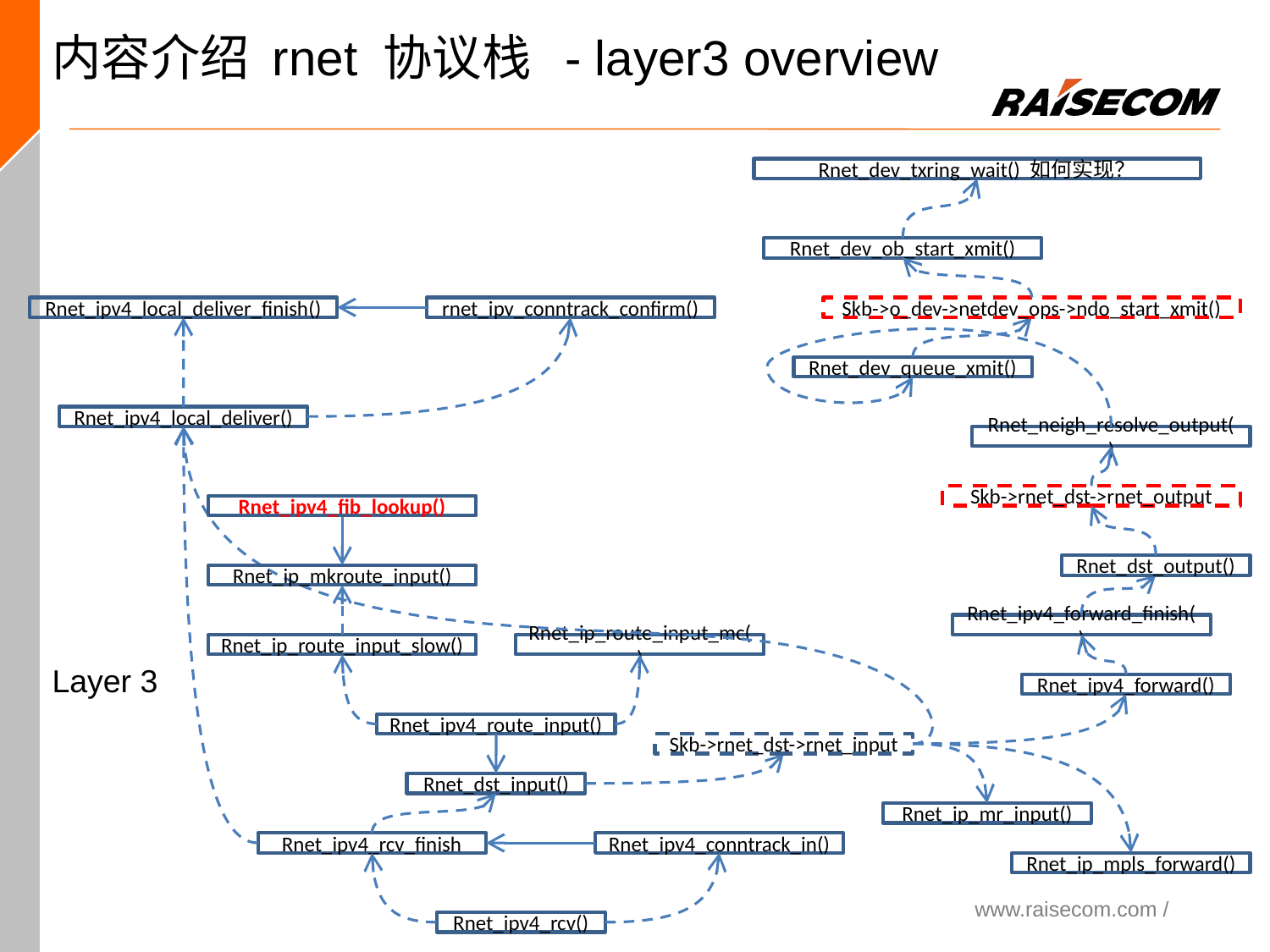

内容介绍 rnet 协议栈  - layer3 overview
Rnet_dev_txring_wait() 如何实现？
Rnet_dev_ob_start_xmit()
Skb->o_dev->netdev_ops->ndo_start_xmit()
Rnet_ipv4_local_deliver_finish()
rnet_ipv_conntrack_confirm()
Rnet_dev_queue_xmit()
Rnet_ipv4_local_deliver()
Rnet_neigh_resolve_output()
Skb->rnet_dst->rnet_output
Rnet_ipv4_fib_lookup()
Rnet_dst_output()
Rnet_ip_mkroute_input()
Rnet_ipv4_forward_finish()
Rnet_ip_route_input_slow()
Rnet_ip_route_input_mc()
Layer 3
Rnet_ipv4_forward()
Rnet_ipv4_route_input()
Skb->rnet_dst->rnet_input
Rnet_dst_input()
Rnet_ip_mr_input()
Rnet_ipv4_rcv_finish
Rnet_ipv4_conntrack_in()
Rnet_ip_mpls_forward()
Rnet_ipv4_rcv()